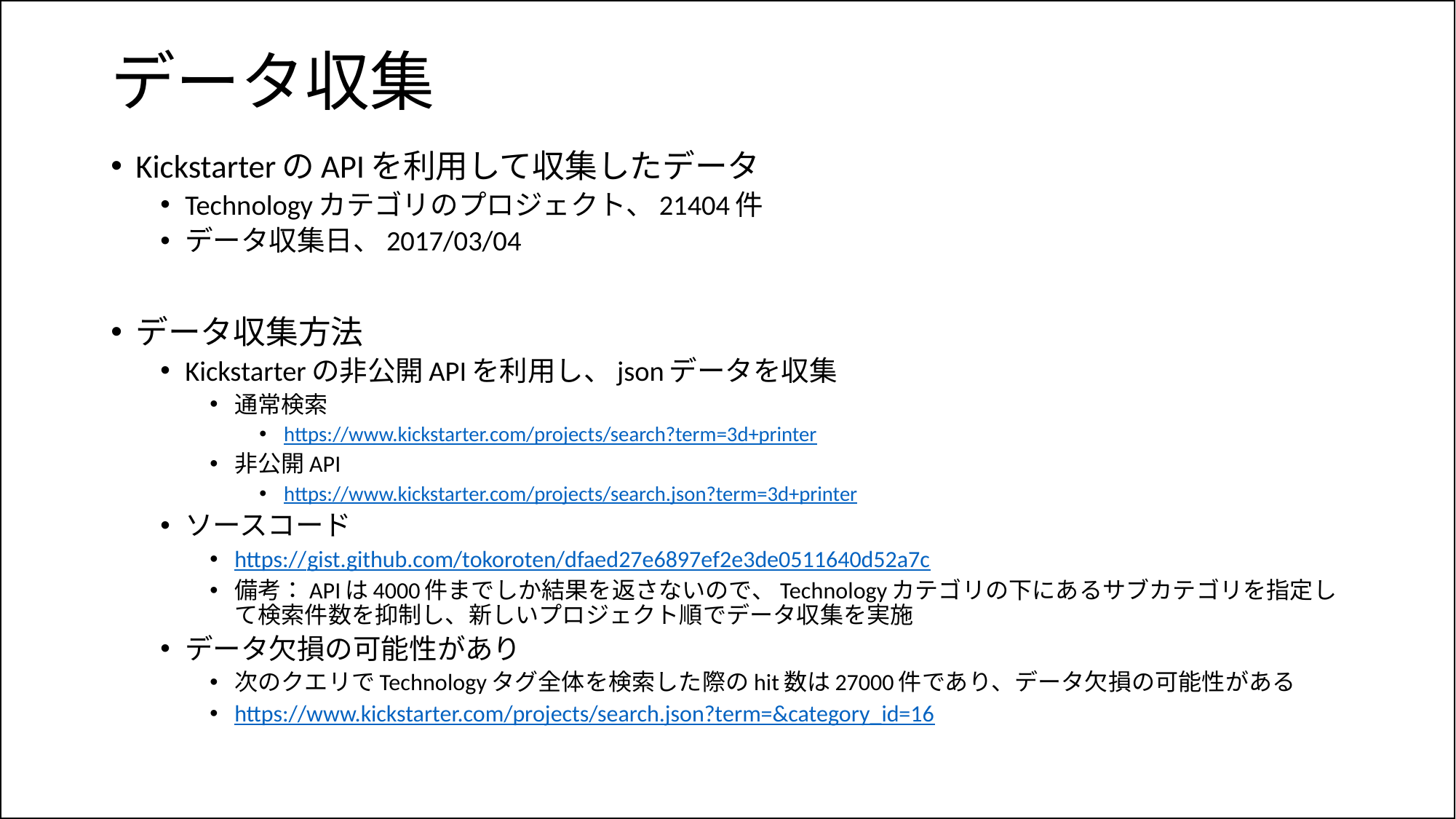

# データ収集
KickstarterのAPIを利用して収集したデータ
Technologyカテゴリのプロジェクト、21404件
データ収集日、2017/03/04

データ収集方法
Kickstarterの非公開APIを利用し、jsonデータを収集
通常検索
https://www.kickstarter.com/projects/search?term=3d+printer
非公開API
https://www.kickstarter.com/projects/search.json?term=3d+printer
ソースコード
https://gist.github.com/tokoroten/dfaed27e6897ef2e3de0511640d52a7c
備考：APIは4000件までしか結果を返さないので、Technologyカテゴリの下にあるサブカテゴリを指定して検索件数を抑制し、新しいプロジェクト順でデータ収集を実施
データ欠損の可能性があり
次のクエリでTechnologyタグ全体を検索した際のhit数は27000件であり、データ欠損の可能性がある
https://www.kickstarter.com/projects/search.json?term=&category_id=16